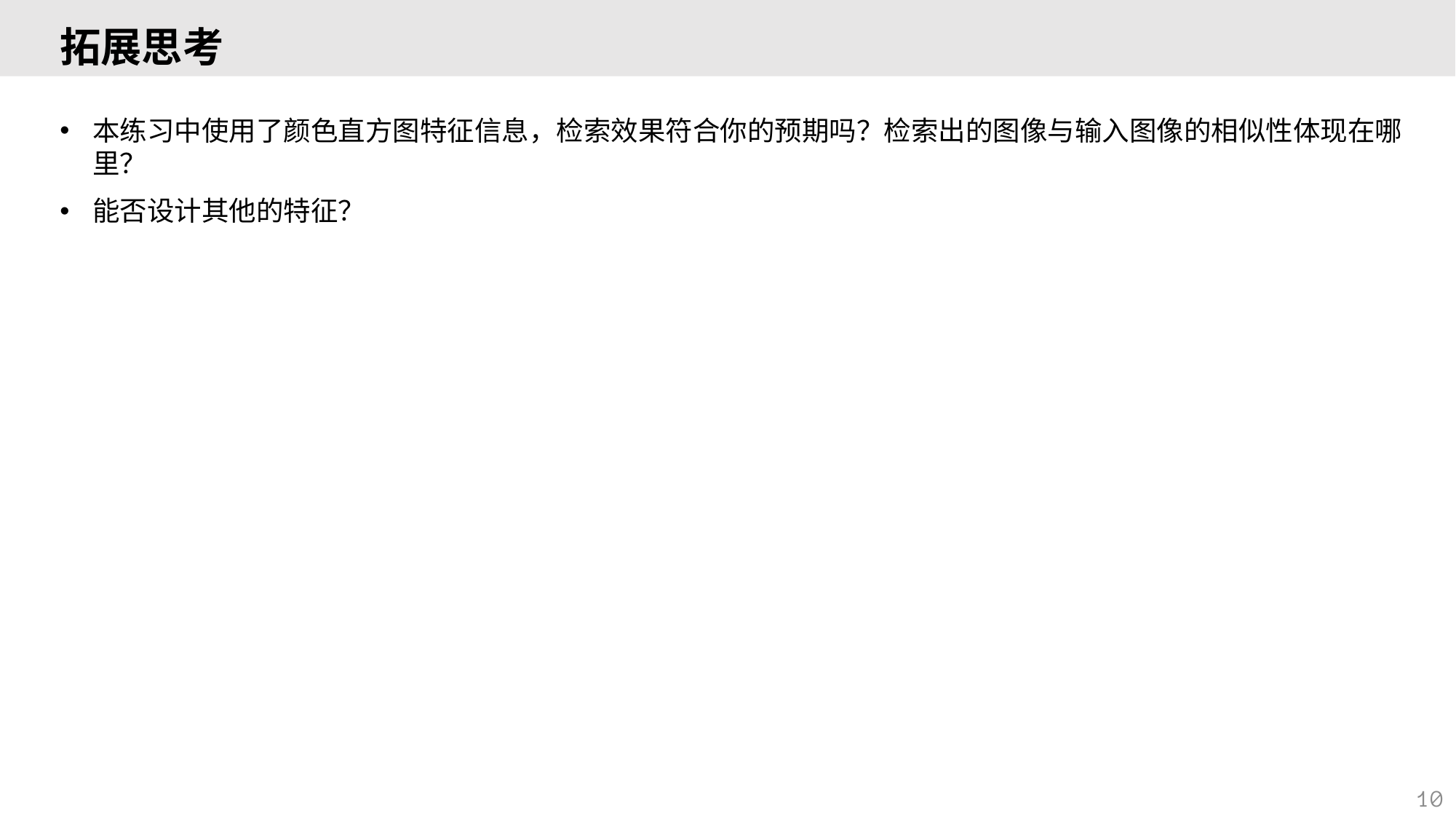

# 拓展思考
本练习中使用了颜色直方图特征信息，检索效果符合你的预期吗？检索出的图像与输入图像的相似性体现在哪里？
能否设计其他的特征？
10